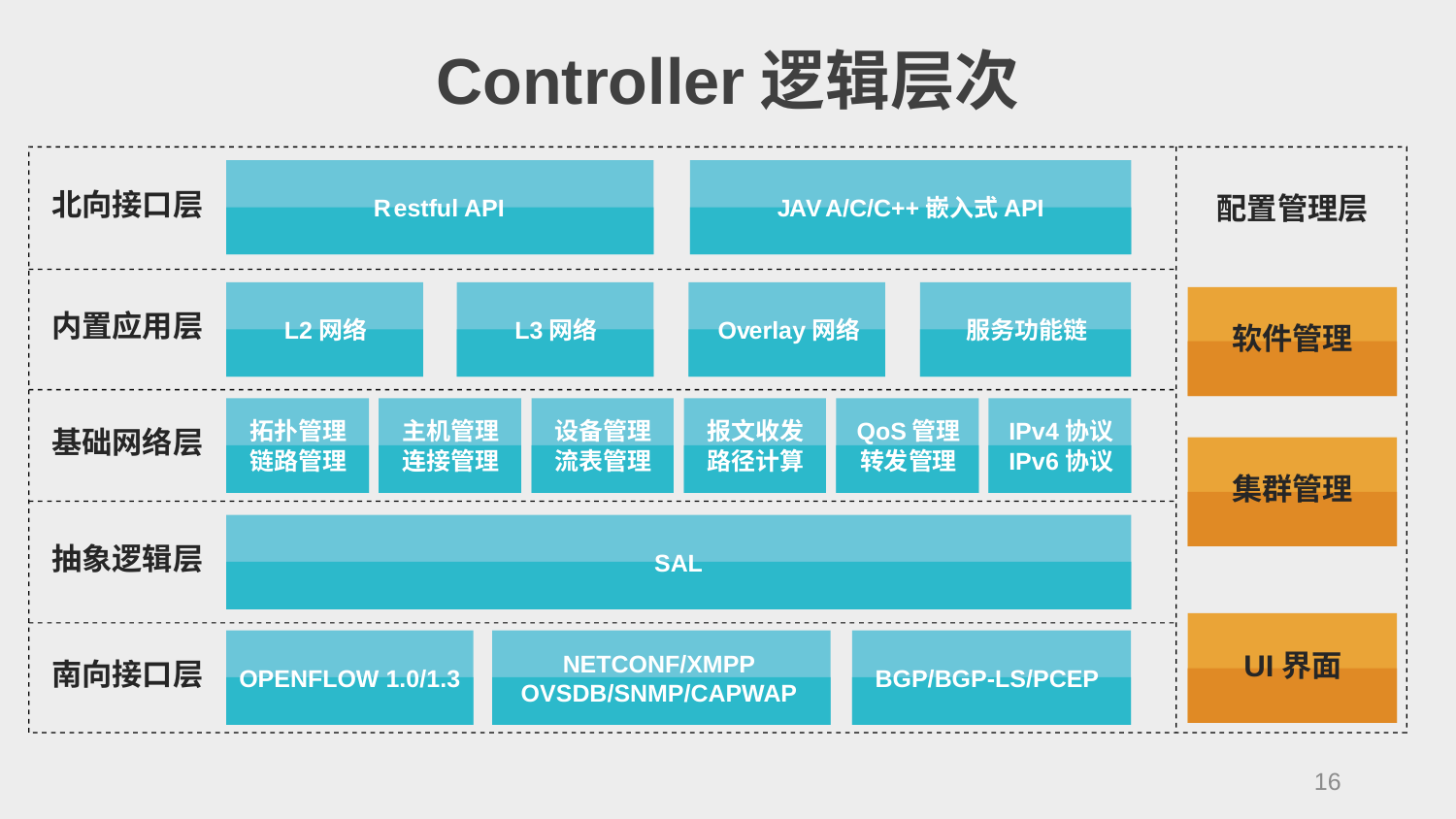

# Controller逻辑层次

北向接口层
配置管理层
R
estful API
J
A
V
A/C/C++嵌入式API

内置应用层
L2网络
L3网络
O
v
erlay网络
服务功能链
软件管理

拓扑管理
主机管理
设备管理
报文收发
QoS管理
IPv4协议
基础网络层

链路管理
连接管理
流表管理
路径计算
转发管理
IPv6协议
集群管理

抽象逻辑层
SAL

UI界面
NETCONF/XMPP
OVSDB/SNMP/CAPWAP
南向接口层
OPENFLOW 1.0/1.3
BGP/BGP-LS/PCEP

16